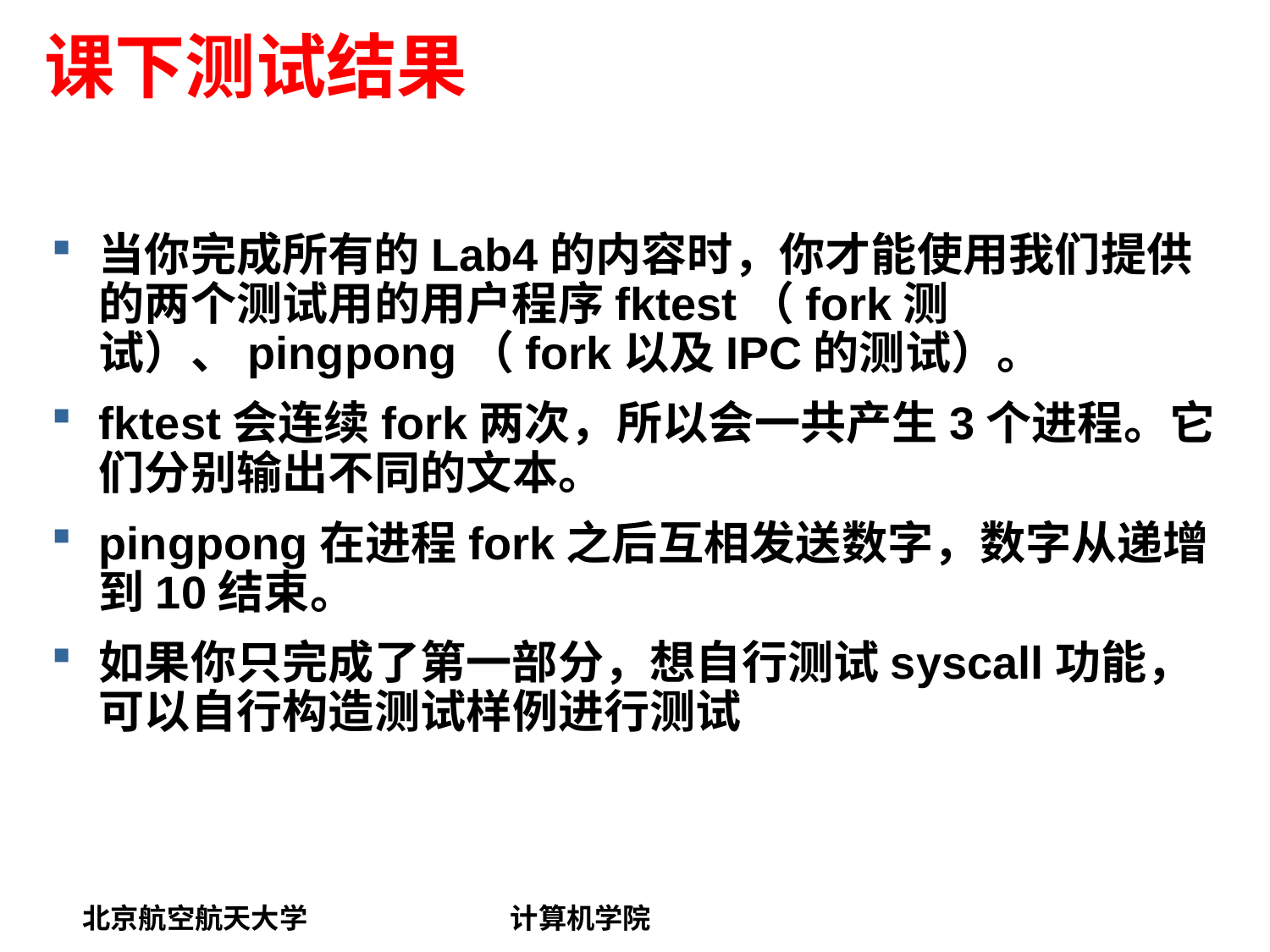

# 课下测试结果
当你完成所有的Lab4的内容时，你才能使用我们提供的两个测试用的用户程序fktest（fork测试）、pingpong（fork以及IPC的测试）。
fktest会连续fork两次，所以会一共产生3个进程。它们分别输出不同的文本。
pingpong在进程fork之后互相发送数字，数字从递增到10结束。
如果你只完成了第一部分，想自行测试syscall功能，可以自行构造测试样例进行测试